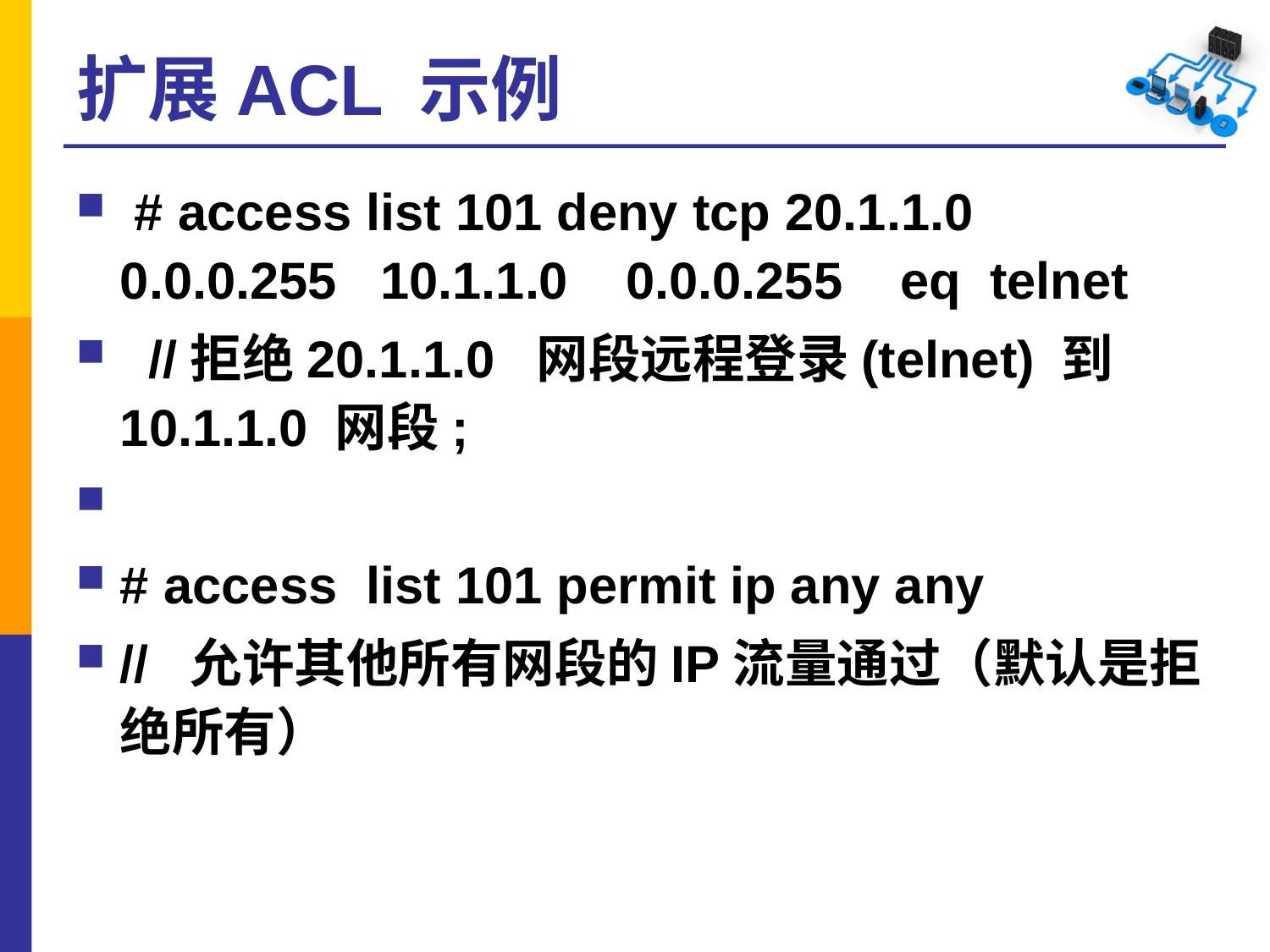

# 扩展ACL 示例
 # access list 101 deny tcp 20.1.1.0    0.0.0.255   10.1.1.0    0.0.0.255    eq  telnet
  //拒绝20.1.1.0  网段远程登录(telnet) 到 10.1.1.0 网段;

# access  list 101 permit ip any any
//  允许其他所有网段的IP流量通过（默认是拒绝所有）